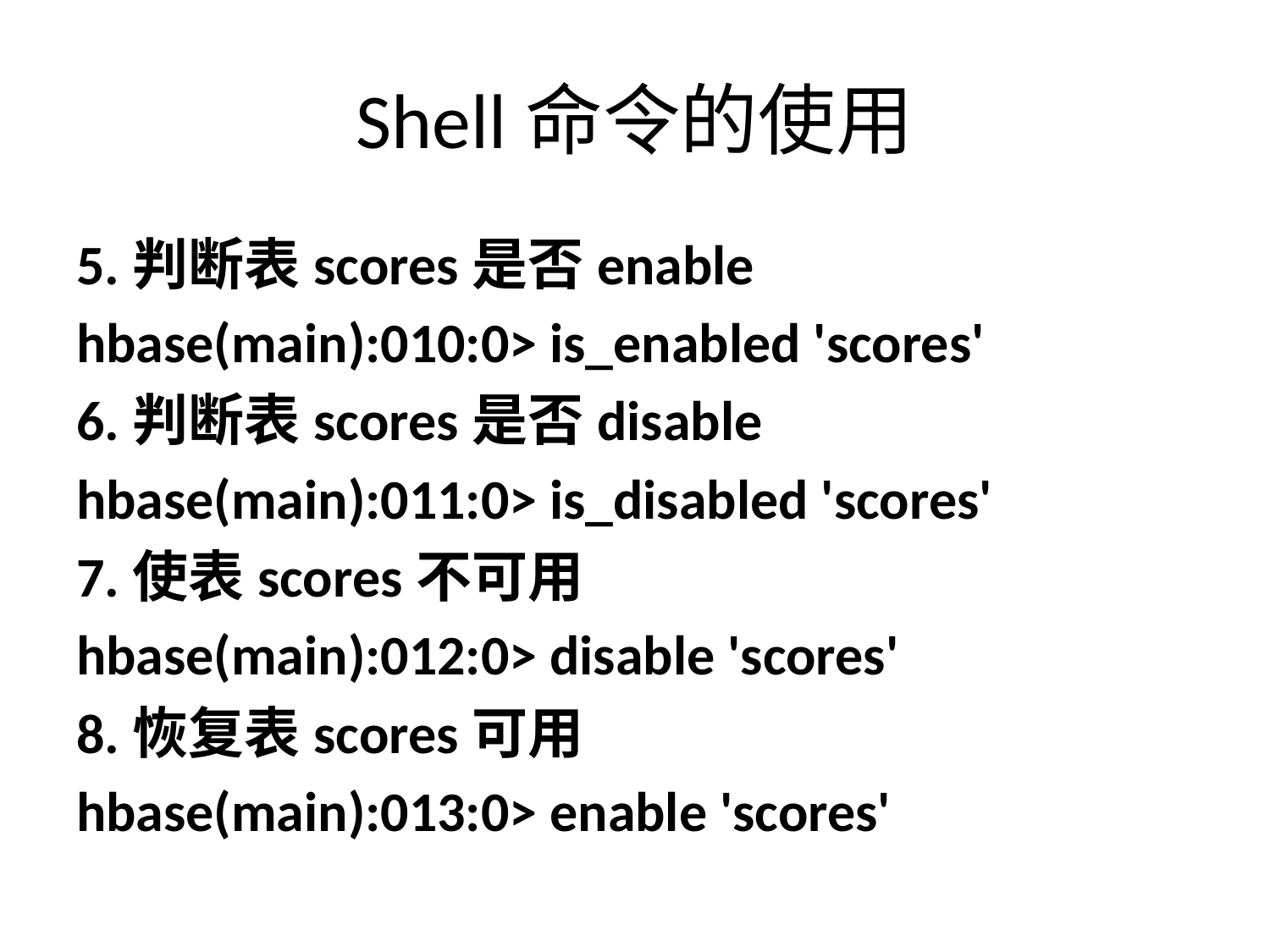

# Shell命令的使用
5.判断表scores是否enable
hbase(main):010:0> is_enabled 'scores'
6.判断表scores是否disable
hbase(main):011:0> is_disabled 'scores'
7.使表scores不可用
hbase(main):012:0> disable 'scores'
8.恢复表scores可用
hbase(main):013:0> enable 'scores'